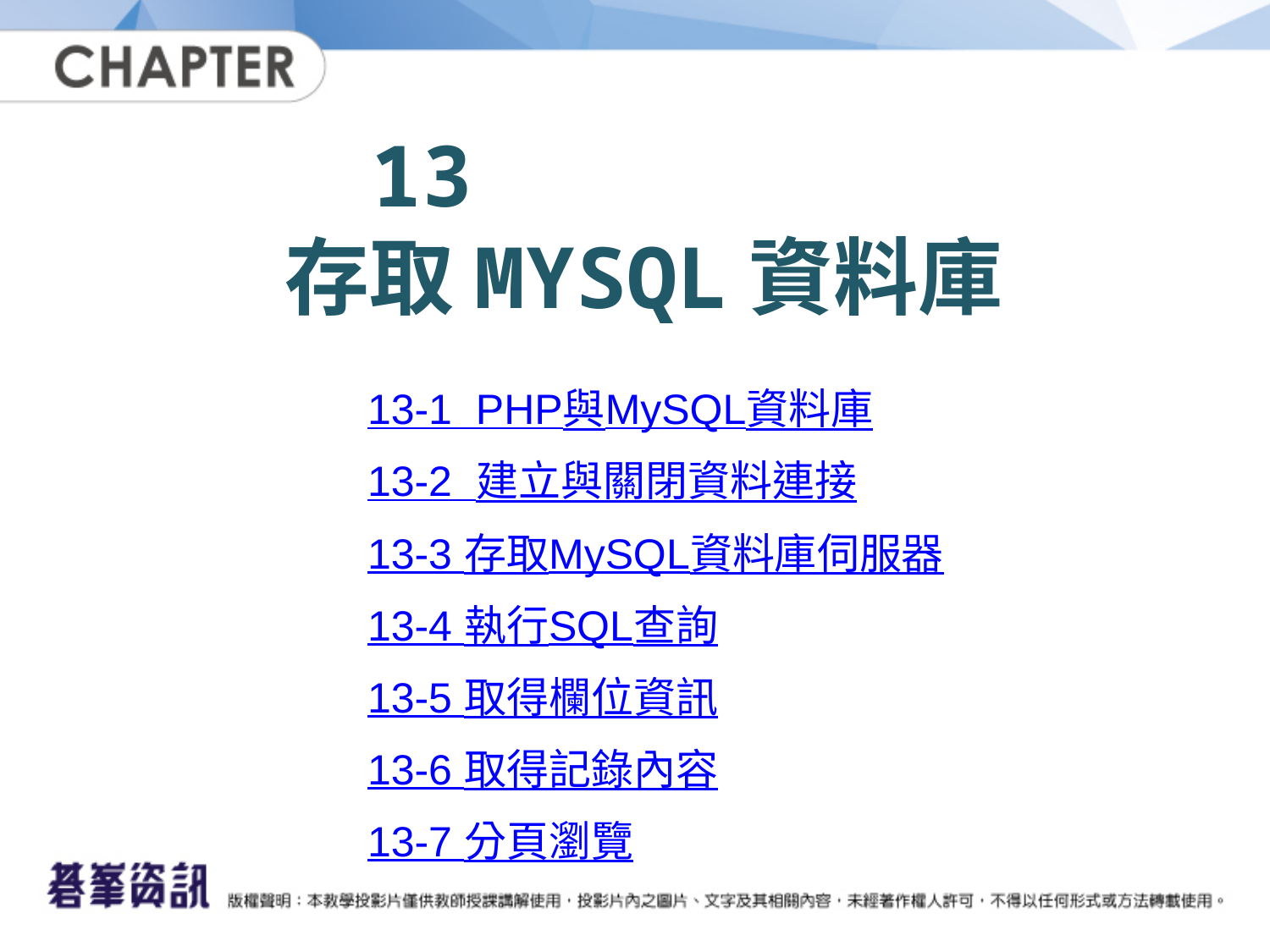

# 13 存取MySQL資料庫
13-1  PHP與MySQL資料庫
13-2  建立與關閉資料連接
13-3 存取MySQL資料庫伺服器
13-4 執行SQL查詢
13-5 取得欄位資訊
13-6 取得記錄內容
13-7 分頁瀏覽